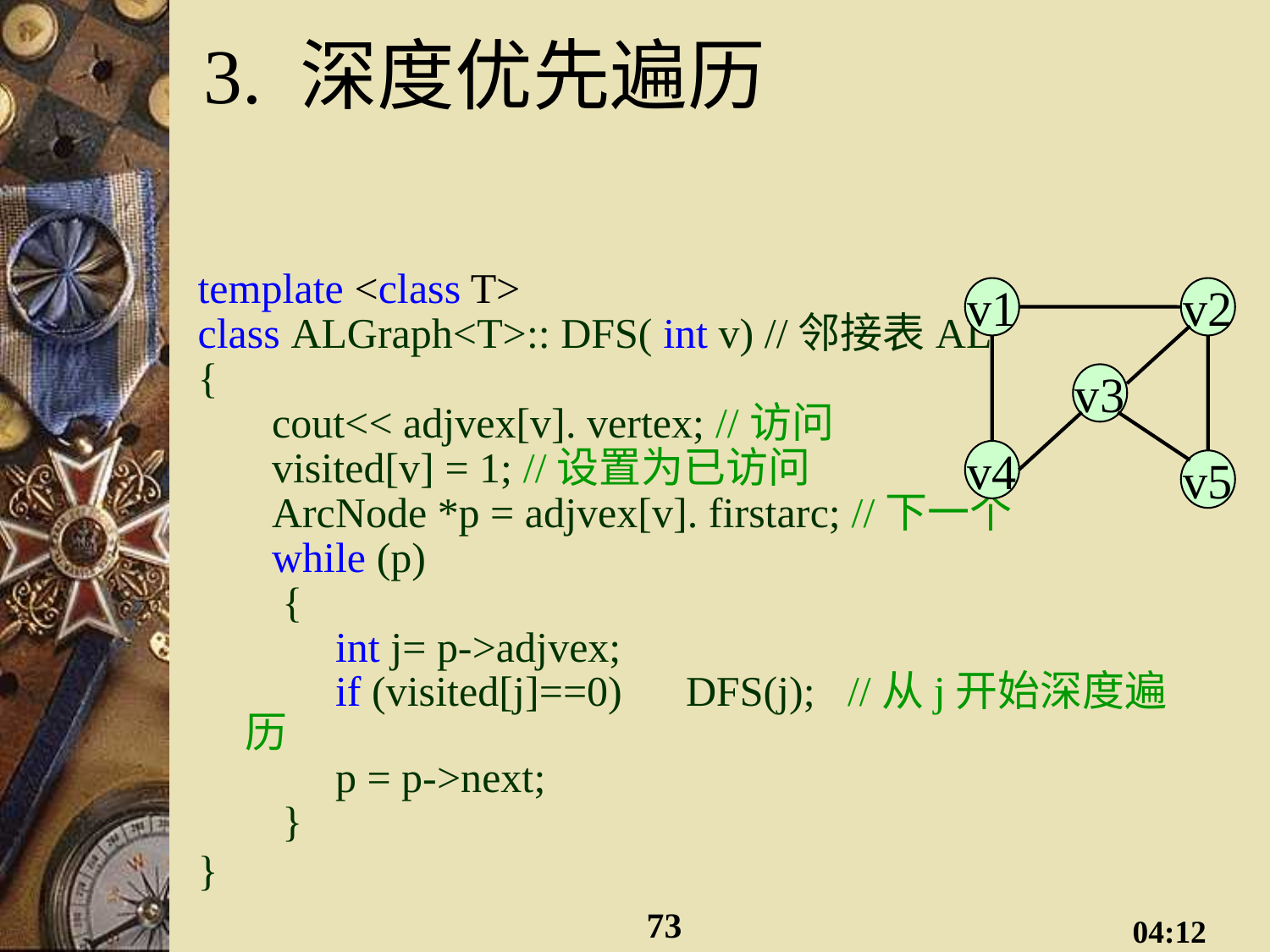

# 3. 深度优先遍历
template <class T>
class ALGraph<T>:: DFS( int v) //邻接表AL
{
       cout<< adjvex[v]. vertex; //访问
       visited[v] = 1; //设置为已访问
       ArcNode *p = adjvex[v]. firstarc; //下一个
       while (p)
        {
             int j= p->adjvex;
             if (visited[j]==0)      DFS(j);   //从j开始深度遍历
             p = p->next;
        }
}
v1
v2

v3

v4
v5